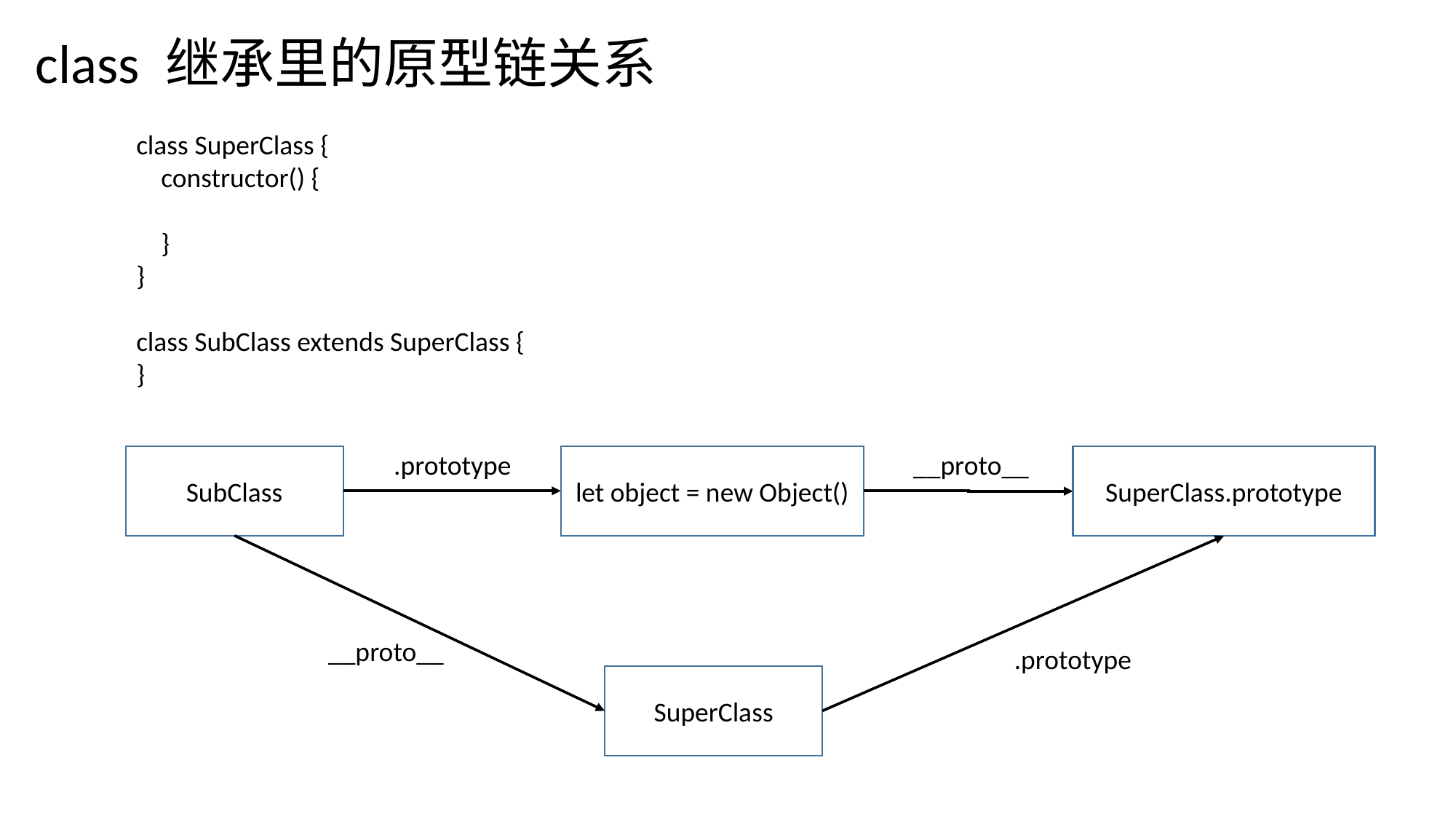

class 继承里的原型链关系
class SuperClass {
    constructor() {

    }
}

class SubClass extends SuperClass {
}
.prototype
__proto__
SubClass
let object = new Object()
SuperClass.prototype
__proto__
.prototype
SuperClass